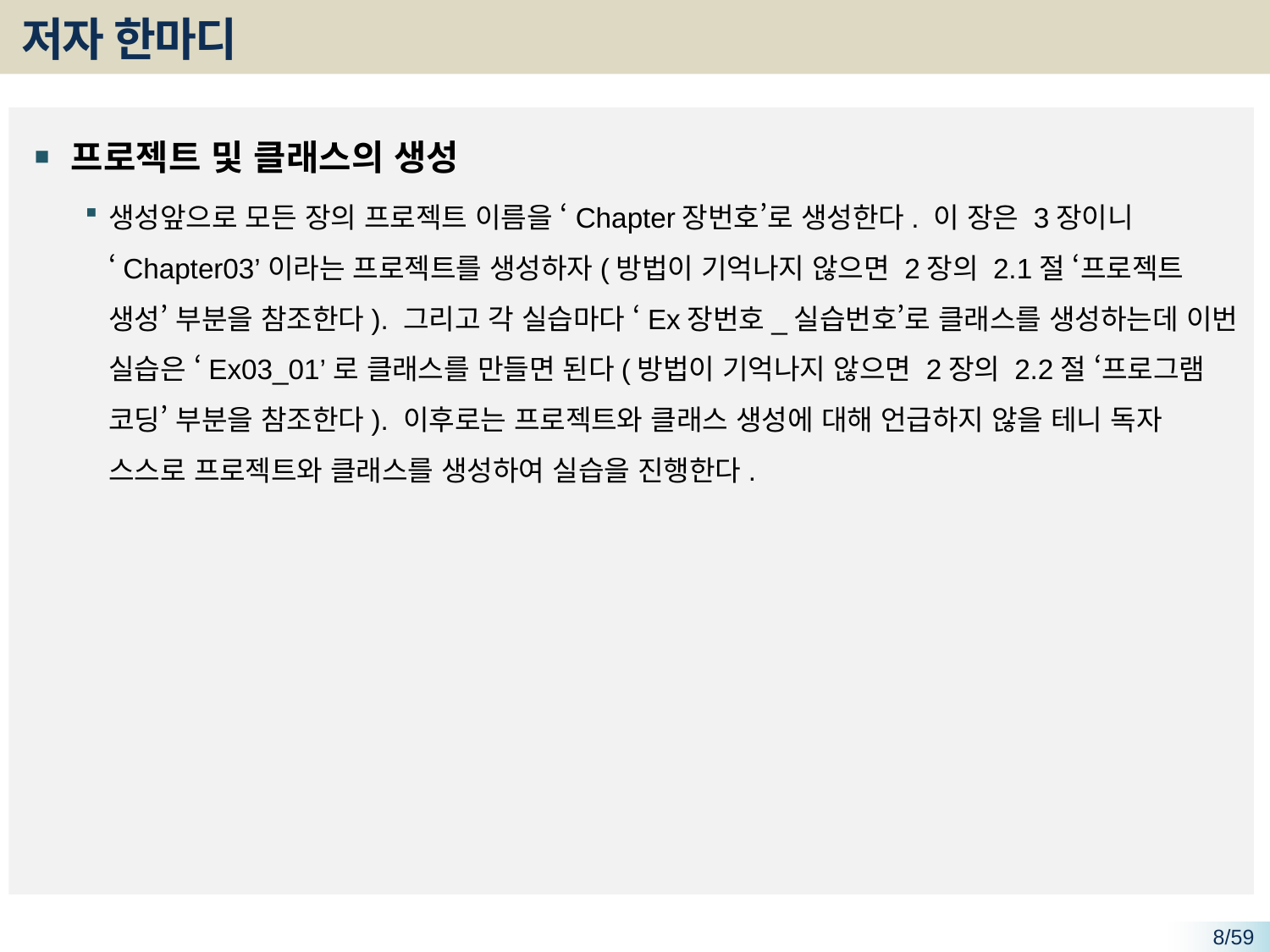

# 저자 한마디
프로젝트 및 클래스의 생성
생성앞으로 모든 장의 프로젝트 이름을 ‘Chapter장번호’로 생성한다. 이 장은 3장이니 ‘Chapter03’이라는 프로젝트를 생성하자(방법이 기억나지 않으면 2장의 2.1절 ‘프로젝트 생성’ 부분을 참조한다). 그리고 각 실습마다 ‘Ex장번호_실습번호’로 클래스를 생성하는데 이번 실습은 ‘Ex03_01’로 클래스를 만들면 된다(방법이 기억나지 않으면 2장의 2.2절 ‘프로그램 코딩’ 부분을 참조한다). 이후로는 프로젝트와 클래스 생성에 대해 언급하지 않을 테니 독자 스스로 프로젝트와 클래스를 생성하여 실습을 진행한다.